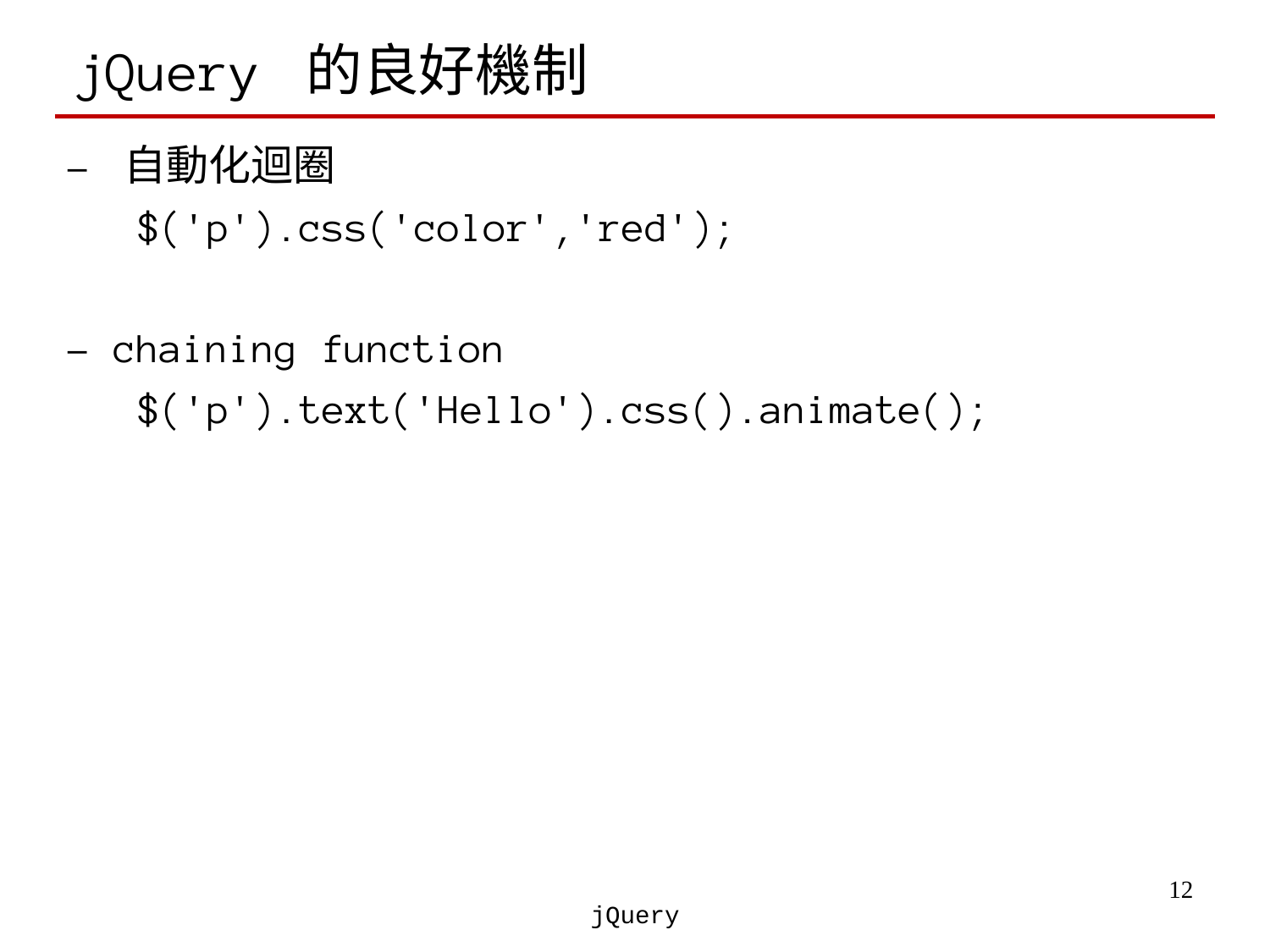

# jQuery 的良好機制
- 自動化迴圈
	 $('p').css('color','red');

- chaining function
	 $('p').text('Hello').css().animate();
12
jQuery